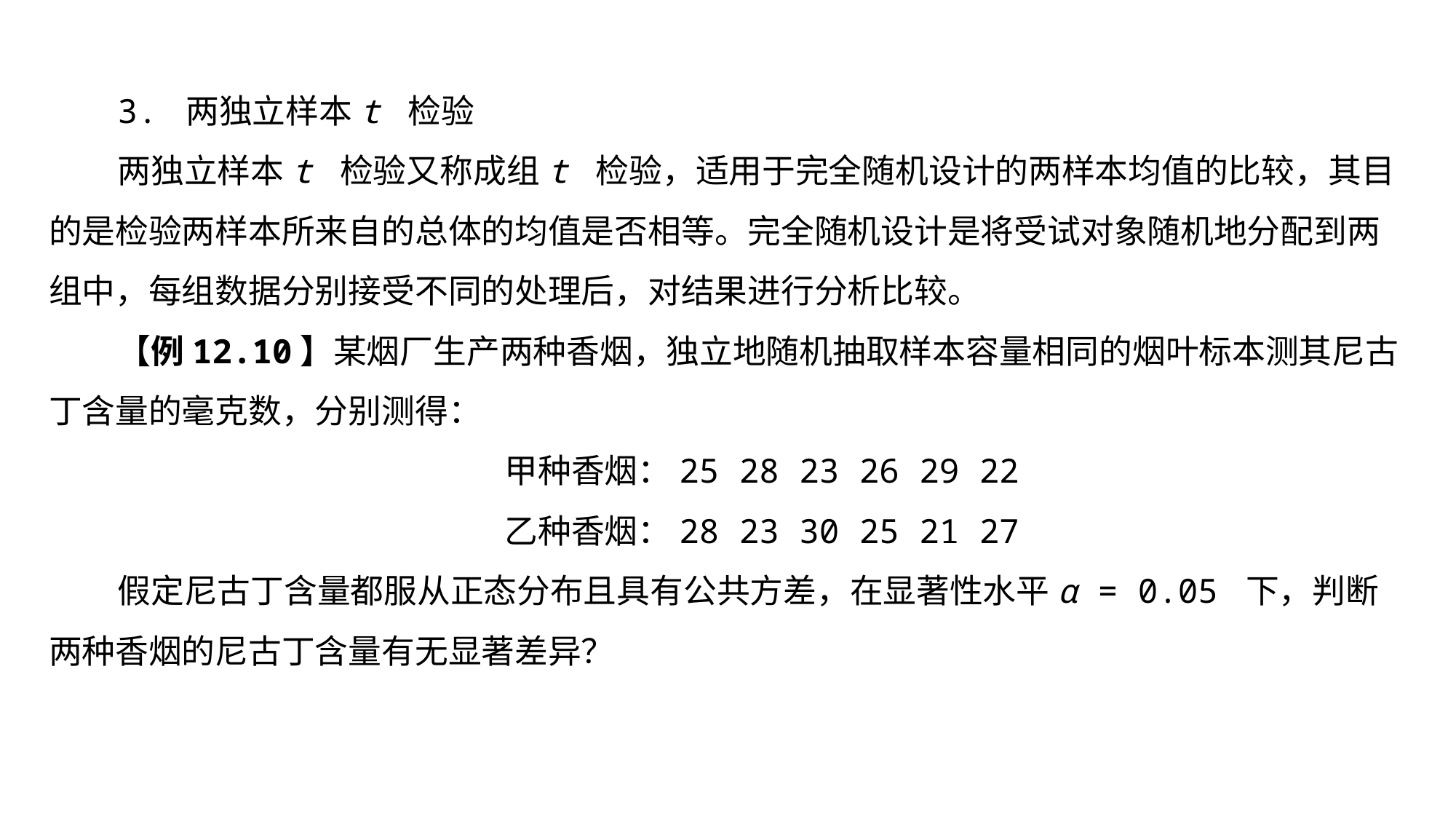

3. 两独立样本t 检验
两独立样本t 检验又称成组t 检验，适用于完全随机设计的两样本均值的比较，其目的是检验两样本所来自的总体的均值是否相等。完全随机设计是将受试对象随机地分配到两组中，每组数据分别接受不同的处理后，对结果进行分析比较。
【例12.10】某烟厂生产两种香烟，独立地随机抽取样本容量相同的烟叶标本测其尼古丁含量的毫克数，分别测得：
甲种香烟：25 28 23 26 29 22
乙种香烟：28 23 30 25 21 27
假定尼古丁含量都服从正态分布且具有公共方差，在显著性水平α = 0.05 下，判断两种香烟的尼古丁含量有无显著差异？